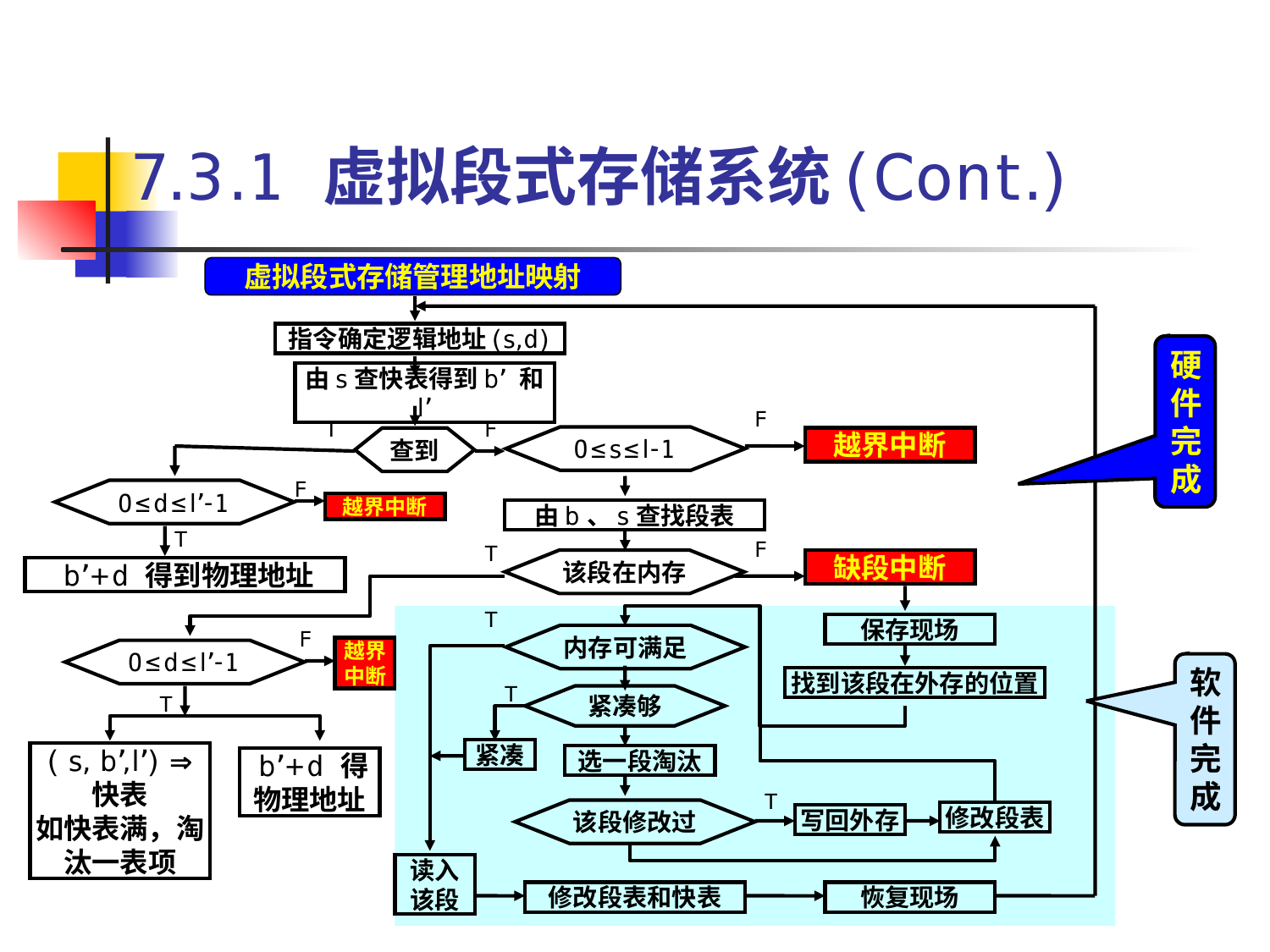

7.3.1 虚拟段式存储系统(Cont.)
虚拟段式存储管理地址映射

指令确定逻辑地址(s,d)
硬
件
完
成

由s查快表得到b’ 和 l’

F
T
F
0≤s≤l-1
查到
越界中断

F

0≤d≤l’-1
越界中断
由b、s查找段表

T

F
T
该段在内存
缺段中断
 b’+d 得到物理地址

T

保存现场
内存可满足
F
越界
中断
0≤d≤l’-1

软
件
完
成

找到该段在外存的位置
T

紧凑够
T

紧凑
( s, b’,l’) ⇒ 快表
如快表满，淘汰一表项
选一段淘汰
 b’+d 得物理地址

T
该段修改过
修改段表
写回外存

读入
该段
修改段表和快表
恢复现场